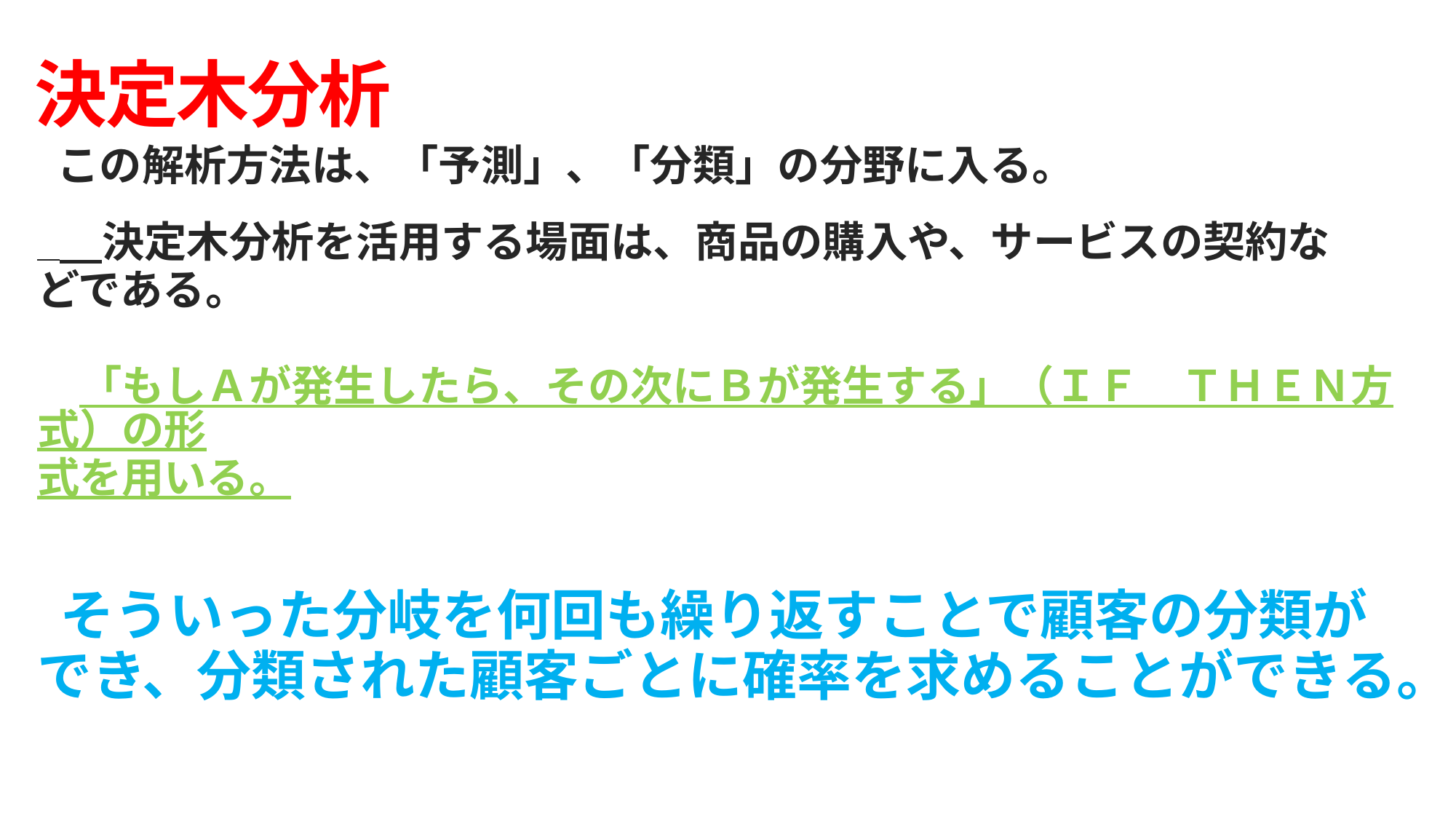

# 決定木分析
　この解析方法は、「予測」、「分類」の分野に入る。

　　決定木分析を活用する場面は、商品の購入や、サービスの契約な
どである。

　「もしＡが発生したら、その次にＢが発生する」（ＩＦ　ＴＨＥＮ方式）の形
式を用いる。

　そういった分岐を何回も繰り返すことで顧客の分類が
でき、分類された顧客ごとに確率を求めることができる。